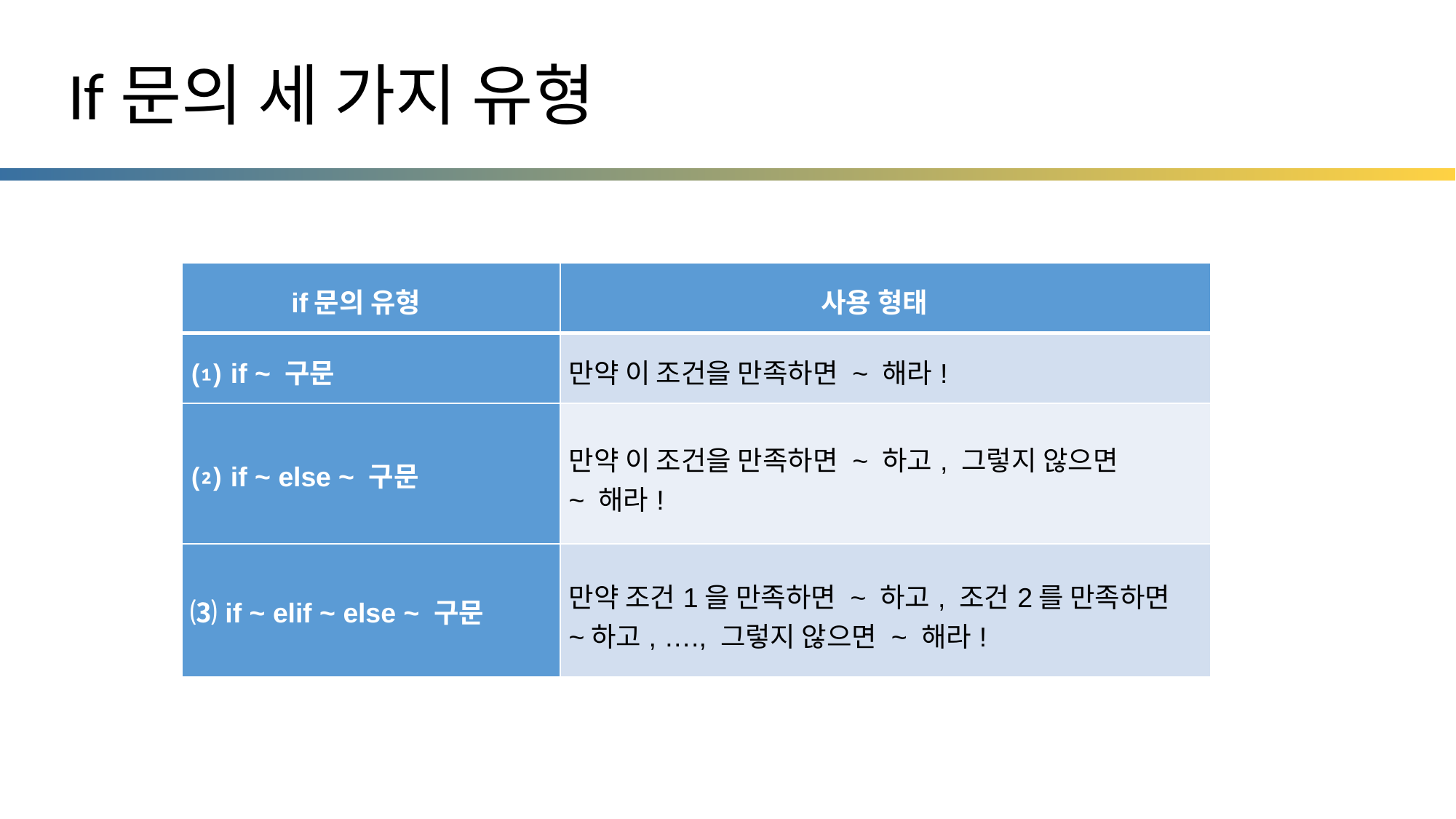

# If문의 세 가지 유형
| if문의 유형 | 사용 형태 |
| --- | --- |
| ⑴ if ~ 구문 | 만약 이 조건을 만족하면 ~ 해라! |
| ⑵ if ~ else ~ 구문 | 만약 이 조건을 만족하면 ~ 하고, 그렇지 않으면 ~ 해라! |
| ⑶ if ~ elif ~ else ~ 구문 | 만약 조건1을 만족하면 ~ 하고, 조건2를 만족하면 ~하고, …., 그렇지 않으면 ~ 해라! |